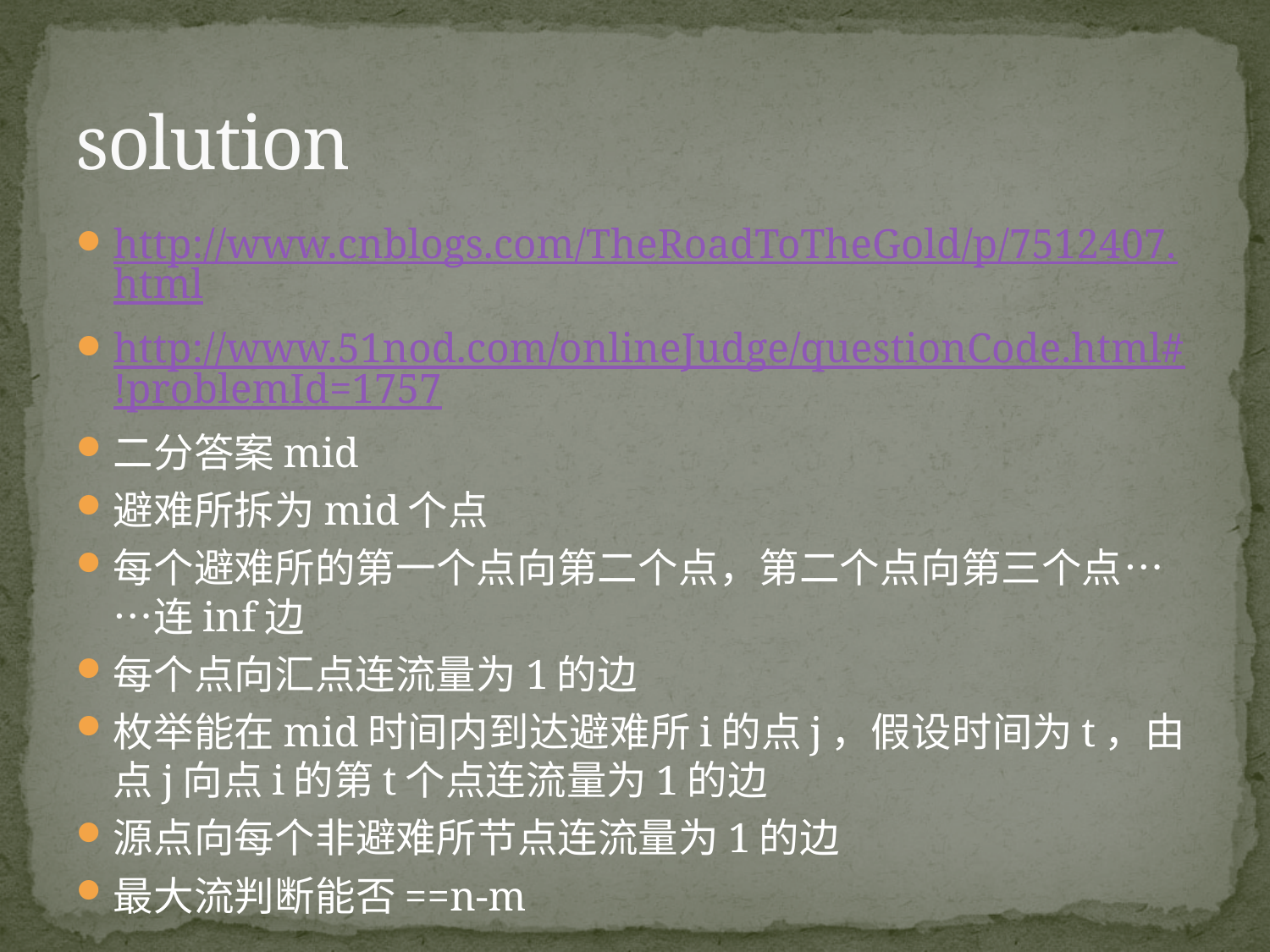

# solution
http://www.cnblogs.com/TheRoadToTheGold/p/7512407.html
http://www.51nod.com/onlineJudge/questionCode.html#!problemId=1757
二分答案mid
避难所拆为mid个点
每个避难所的第一个点向第二个点，第二个点向第三个点……连inf边
每个点向汇点连流量为1的边
枚举能在mid时间内到达避难所i的点j，假设时间为t，由点j向点i的第t个点连流量为1的边
源点向每个非避难所节点连流量为1的边
最大流判断能否==n-m